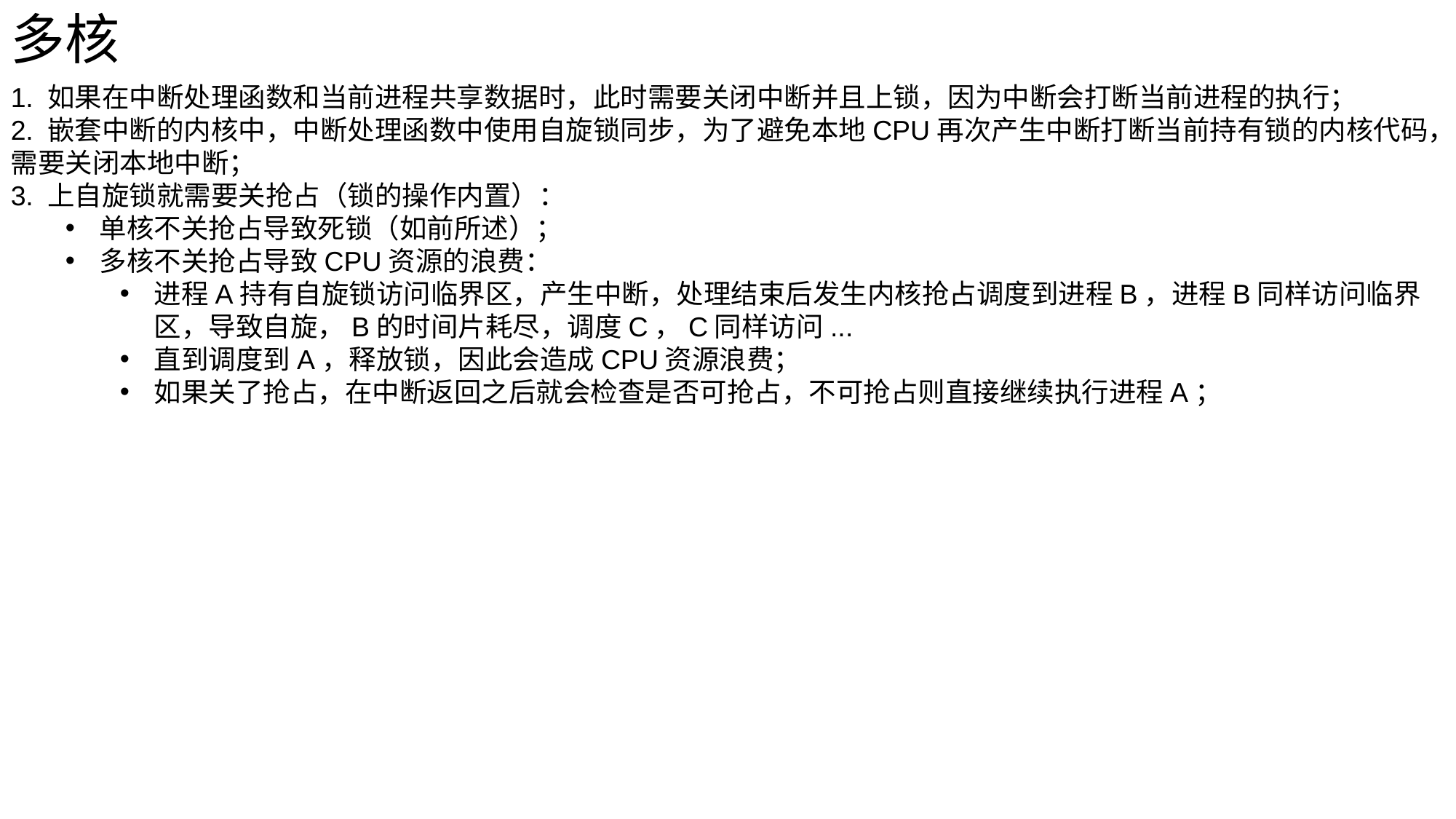

多核
1. 如果在中断处理函数和当前进程共享数据时，此时需要关闭中断并且上锁，因为中断会打断当前进程的执行；
2. 嵌套中断的内核中，中断处理函数中使用自旋锁同步，为了避免本地CPU再次产生中断打断当前持有锁的内核代码，需要关闭本地中断；
3. 上自旋锁就需要关抢占（锁的操作内置）：
单核不关抢占导致死锁（如前所述）；
多核不关抢占导致CPU资源的浪费：
进程A持有自旋锁访问临界区，产生中断，处理结束后发生内核抢占调度到进程B，进程B同样访问临界区，导致自旋，B的时间片耗尽，调度C，C同样访问...
直到调度到A，释放锁，因此会造成CPU资源浪费；
如果关了抢占，在中断返回之后就会检查是否可抢占，不可抢占则直接继续执行进程A；